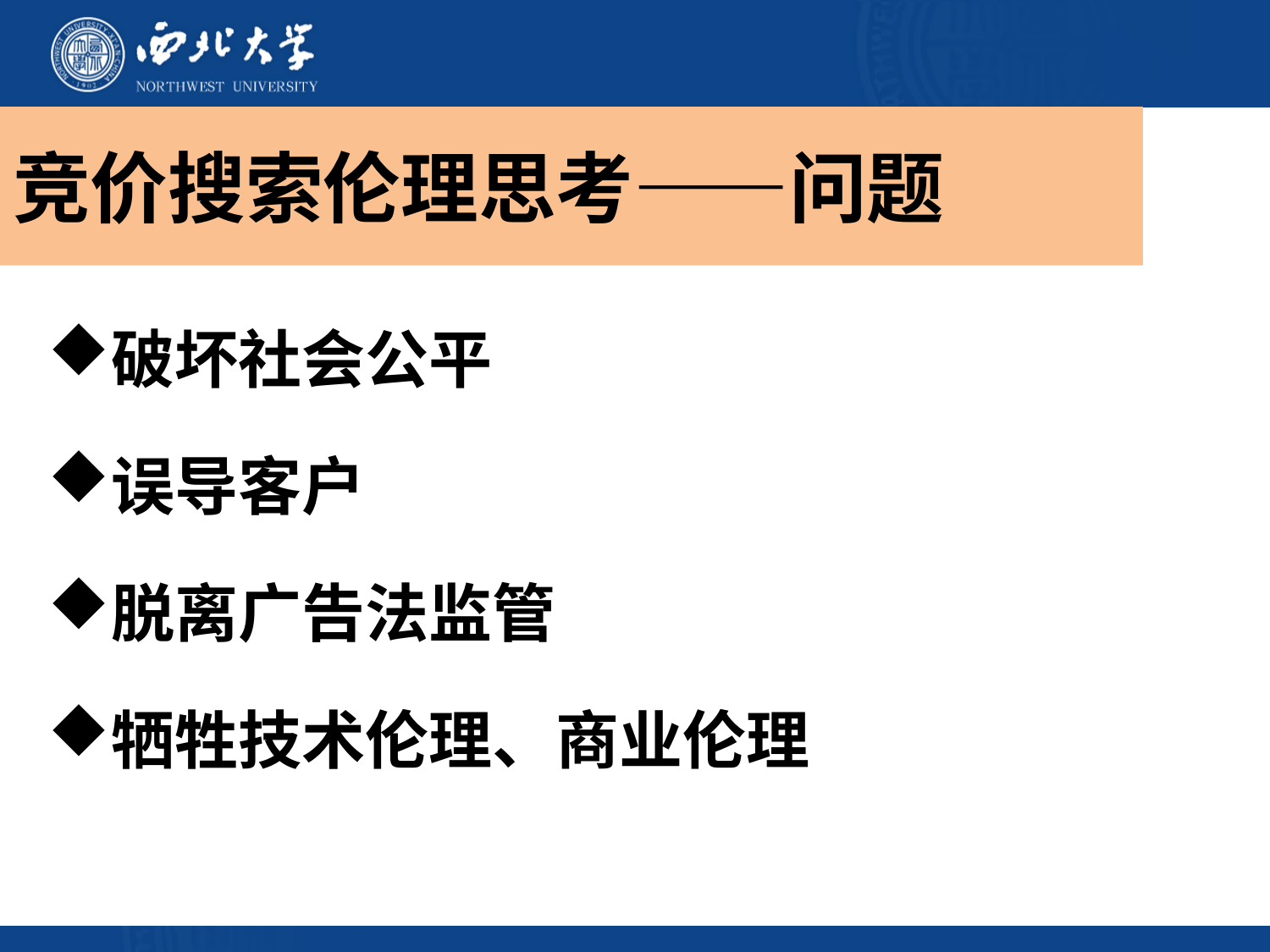

# 竞价搜索伦理思考——问题
破坏社会公平
误导客户
脱离广告法监管
牺牲技术伦理、商业伦理